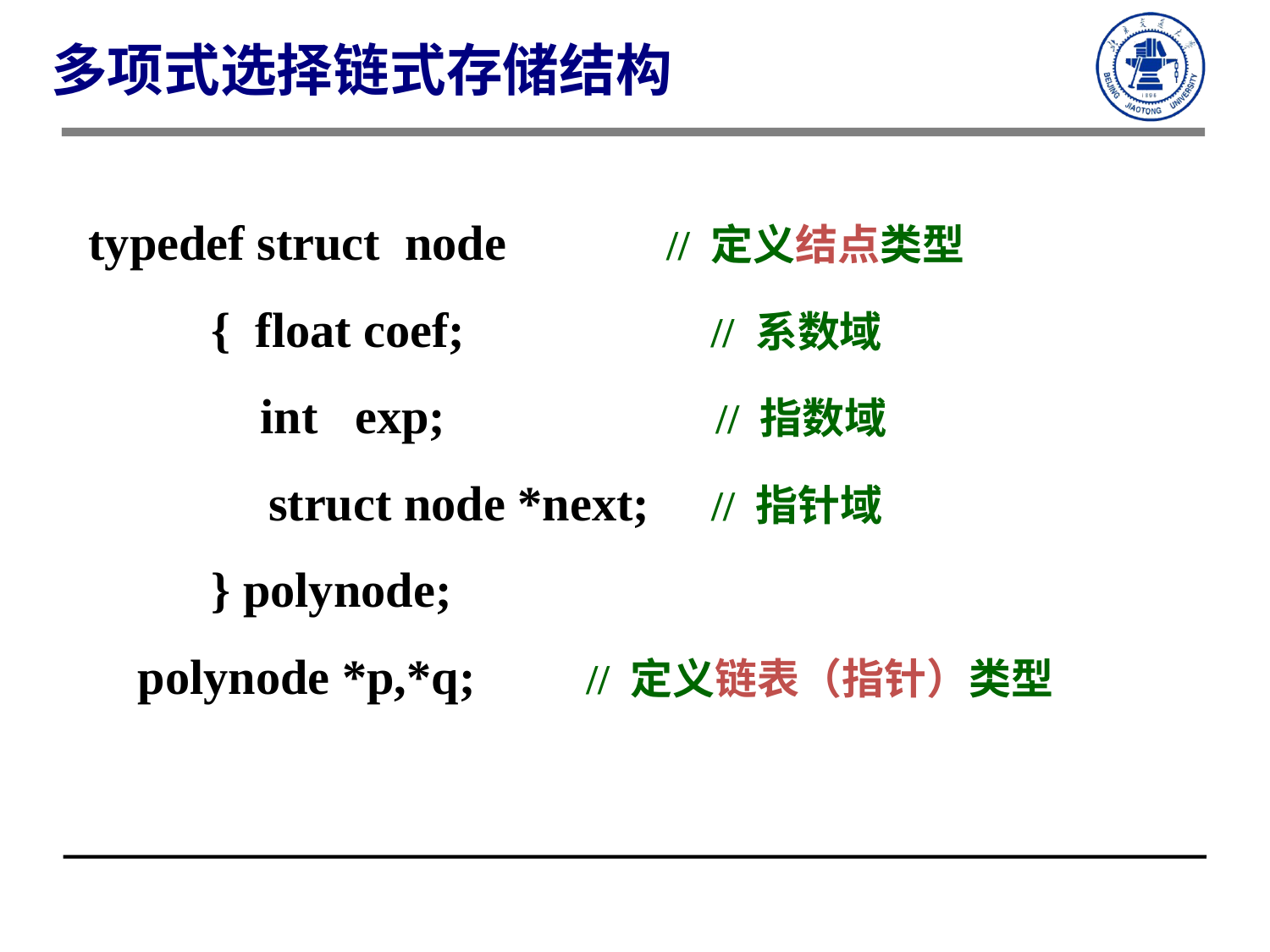

多项式选择链式存储结构
typedef struct  node             // 定义结点类型
          {  float coef;                    // 系数域
              int   exp;                      // 指数域
                 struct node *next;     // 指针域
          } polynode;
    polynode *p,*q;         // 定义链表（指针）类型